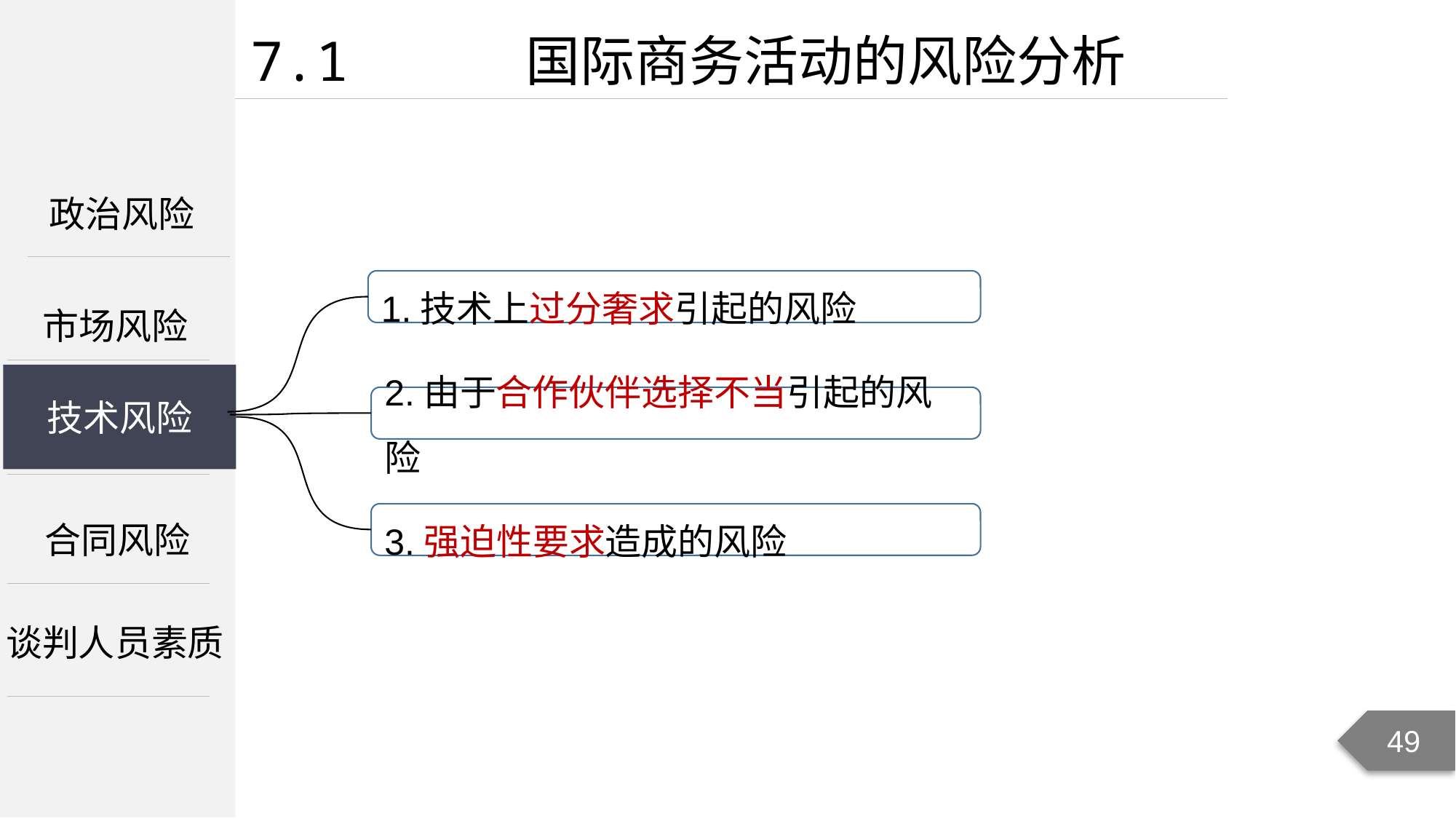

7.1     国际商务活动的风险分析
政治风险
1.技术上过分奢求引起的风险
市场风险
技术风险
2.由于合作伙伴选择不当引起的风险
合同风险
3.强迫性要求造成的风险
谈判人员素质
49